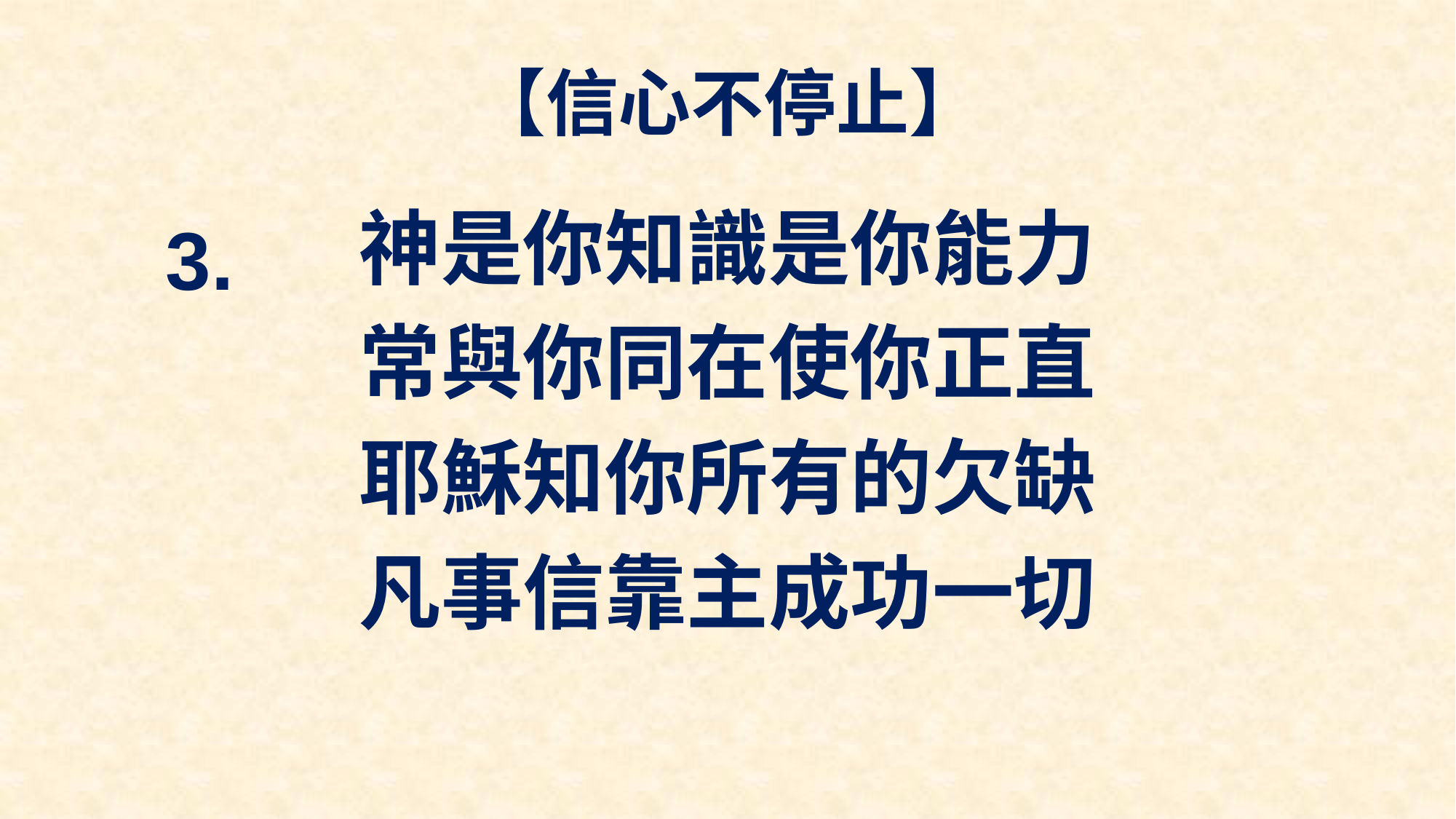

# 【信心不停止】
神是你知識是你能力
常與你同在使你正直
耶穌知你所有的欠缺
凡事信靠主成功一切
3.